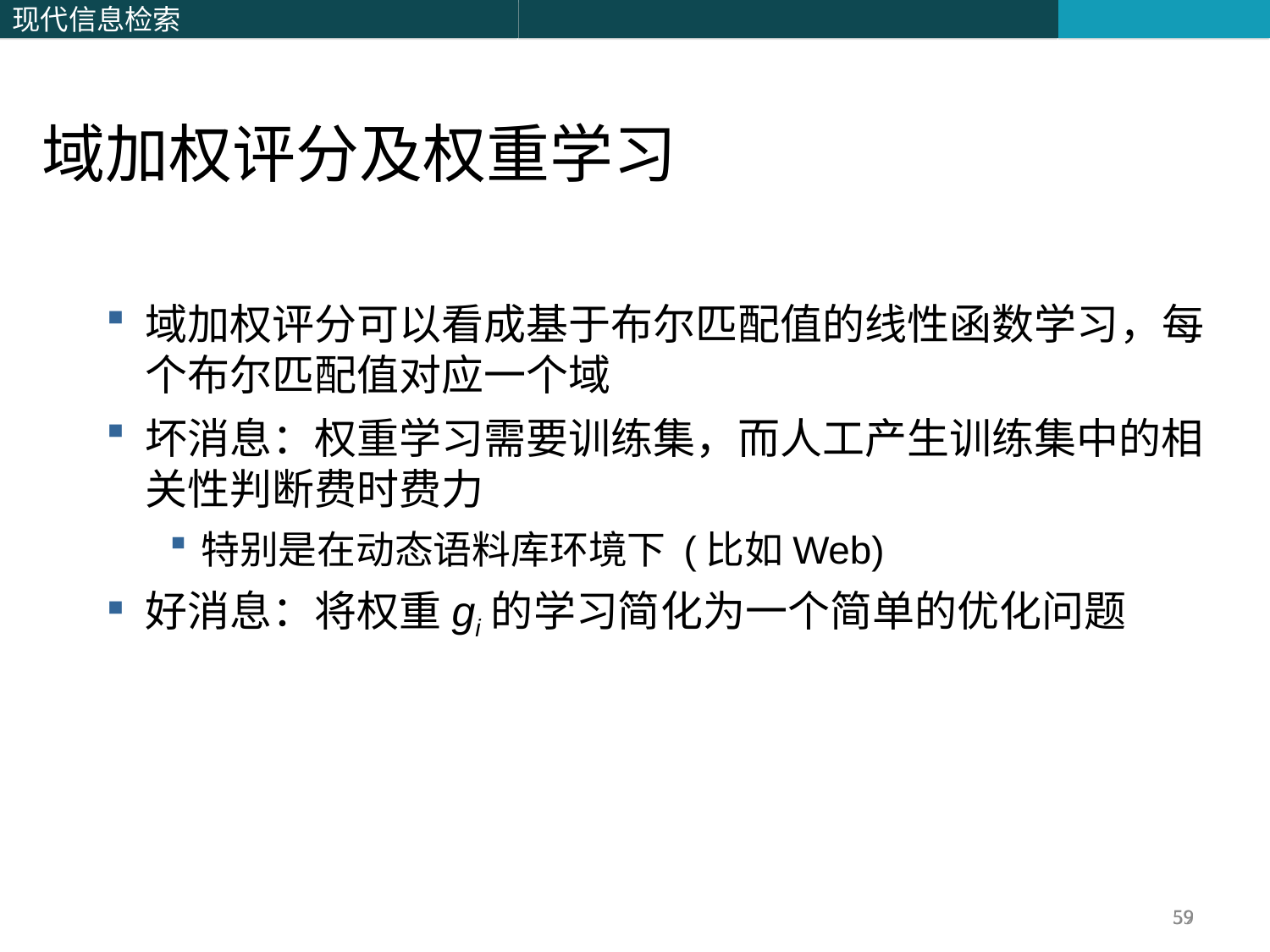

域加权评分及权重学习

域加权评分可以看成基于布尔匹配值的线性函数学习，每个布尔匹配值对应一个域
坏消息：权重学习需要训练集，而人工产生训练集中的相关性判断费时费力
特别是在动态语料库环境下 (比如Web)
好消息：将权重gi的学习简化为一个简单的优化问题
59
59